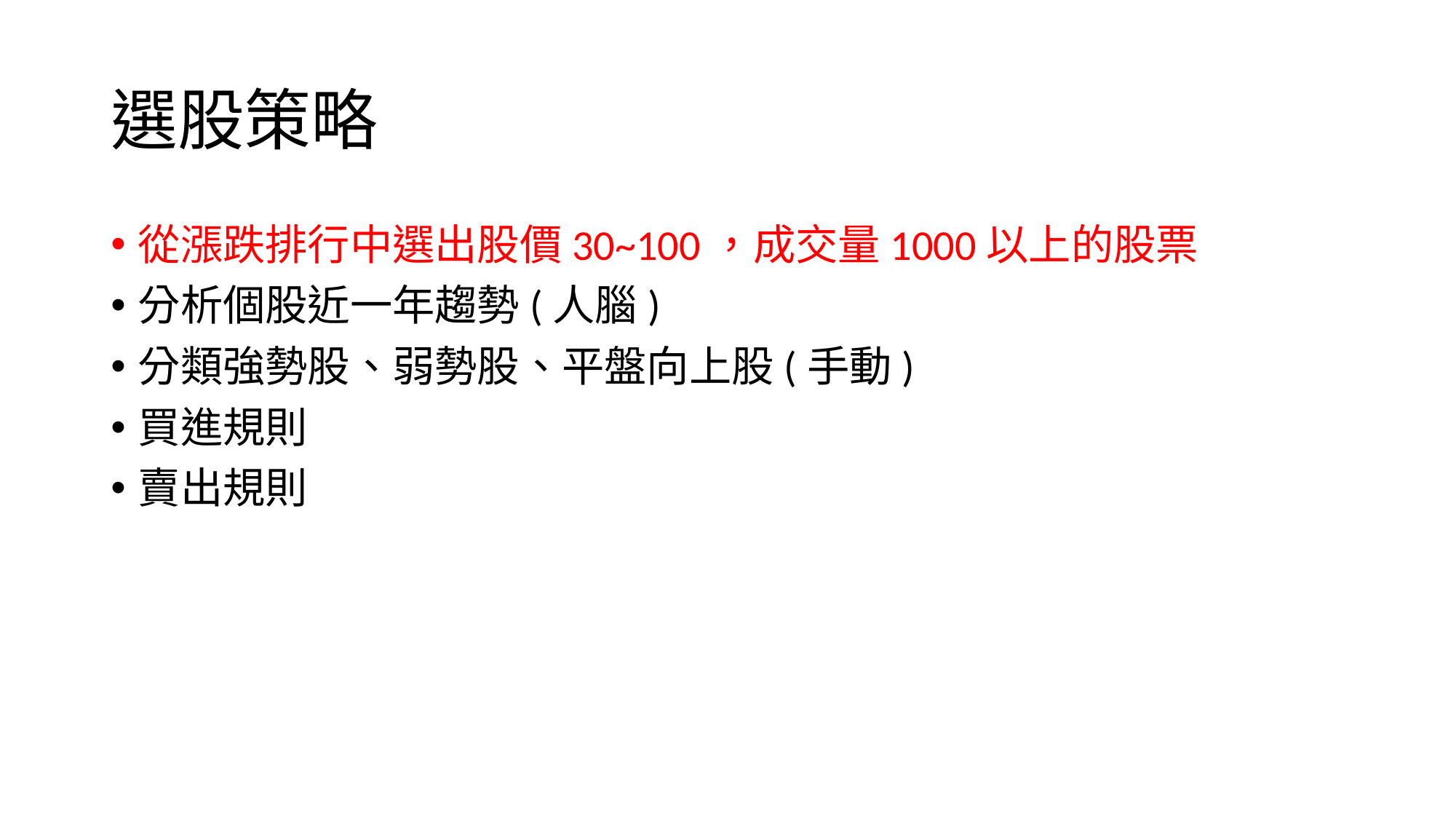

# 選股策略
從漲跌排行中選出股價30~100，成交量1000以上的股票
分析個股近一年趨勢(人腦)
分類強勢股、弱勢股、平盤向上股(手動)
買進規則
賣出規則